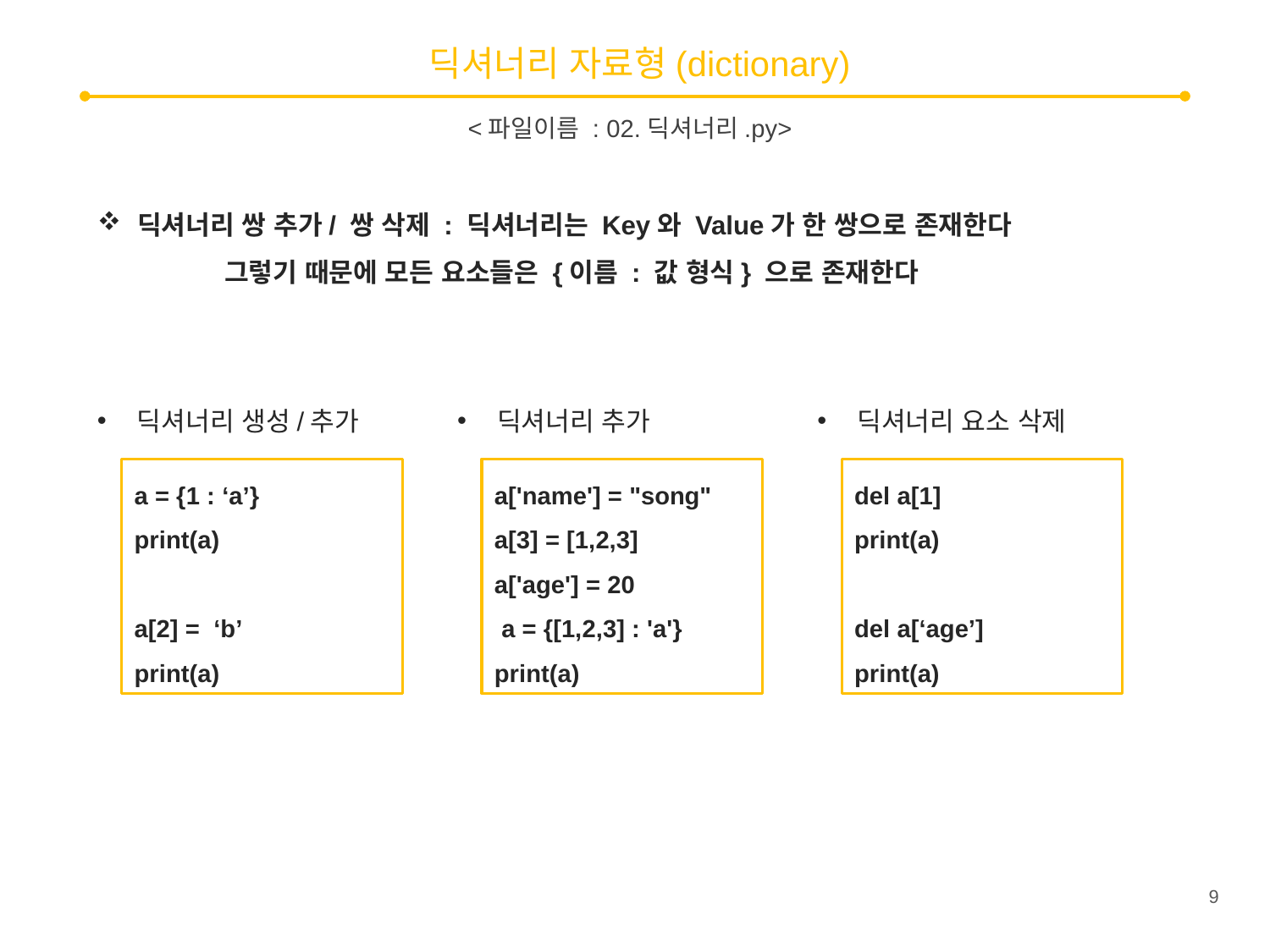

# 딕셔너리 자료형(dictionary)
<파일이름 : 02.딕셔너리.py>
딕셔너리 쌍 추가/ 쌍 삭제 : 딕셔너리는 Key와 Value가 한 쌍으로 존재한다
그렇기 때문에 모든 요소들은 {이름 : 값 형식} 으로 존재한다
딕셔너리 생성/추가
딕셔너리 추가
딕셔너리 요소 삭제
a = {1 : ‘a’}
print(a)

a[2] =  ‘b’
print(a)
a['name'] = "song"
a[3] = [1,2,3]
a['age'] = 20
 a = {[1,2,3] : 'a'}
print(a)
del a[1]
print(a)

del a[‘age’]
print(a)